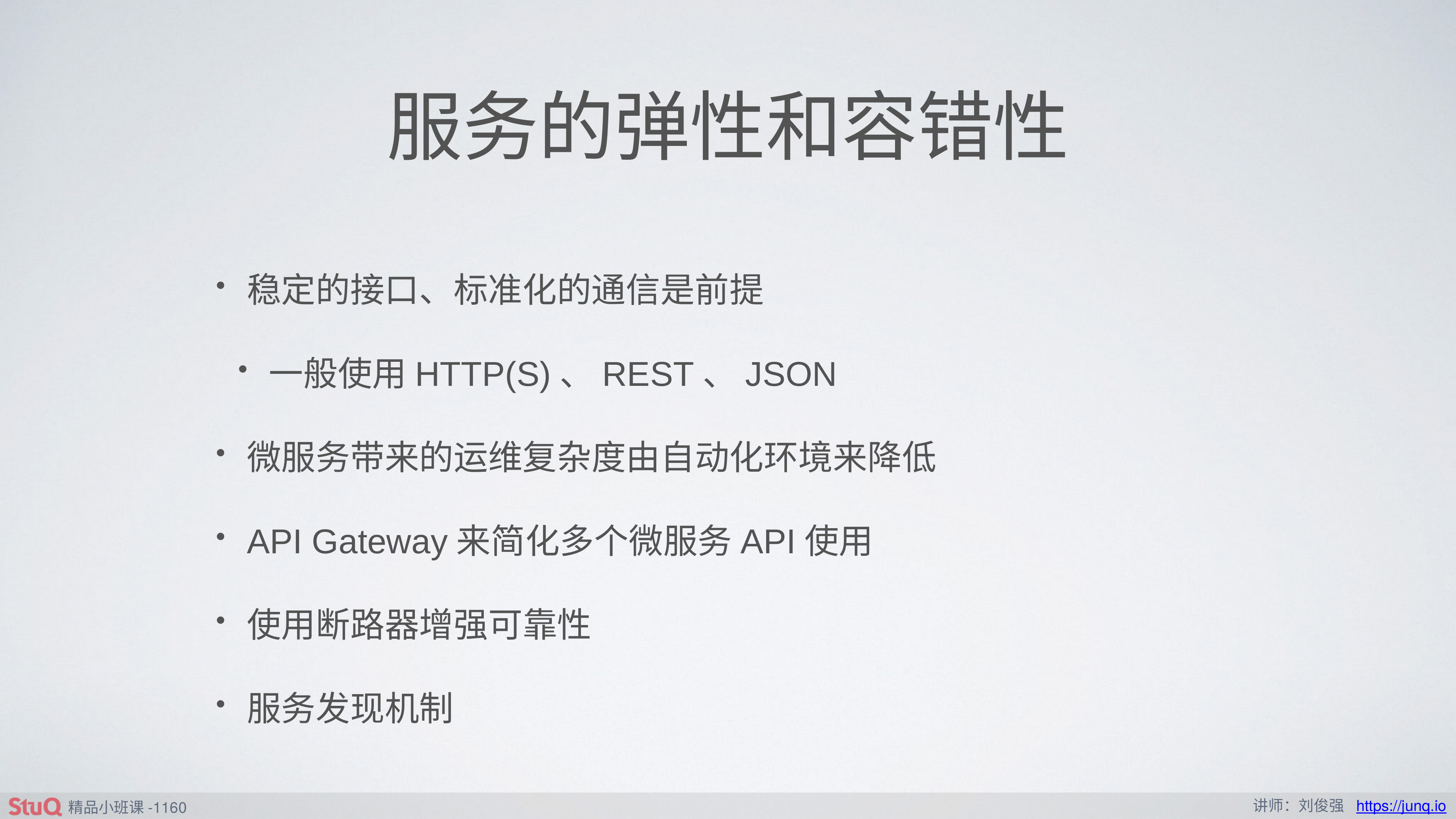

# 服务的弹性和容错性
稳定的接口、标准化的通信是前提
一般使用HTTP(S)、REST、JSON
微服务带来的运维复杂度由自动化环境来降低
API Gateway来简化多个微服务API使用
使用断路器增强可靠性
服务发现机制